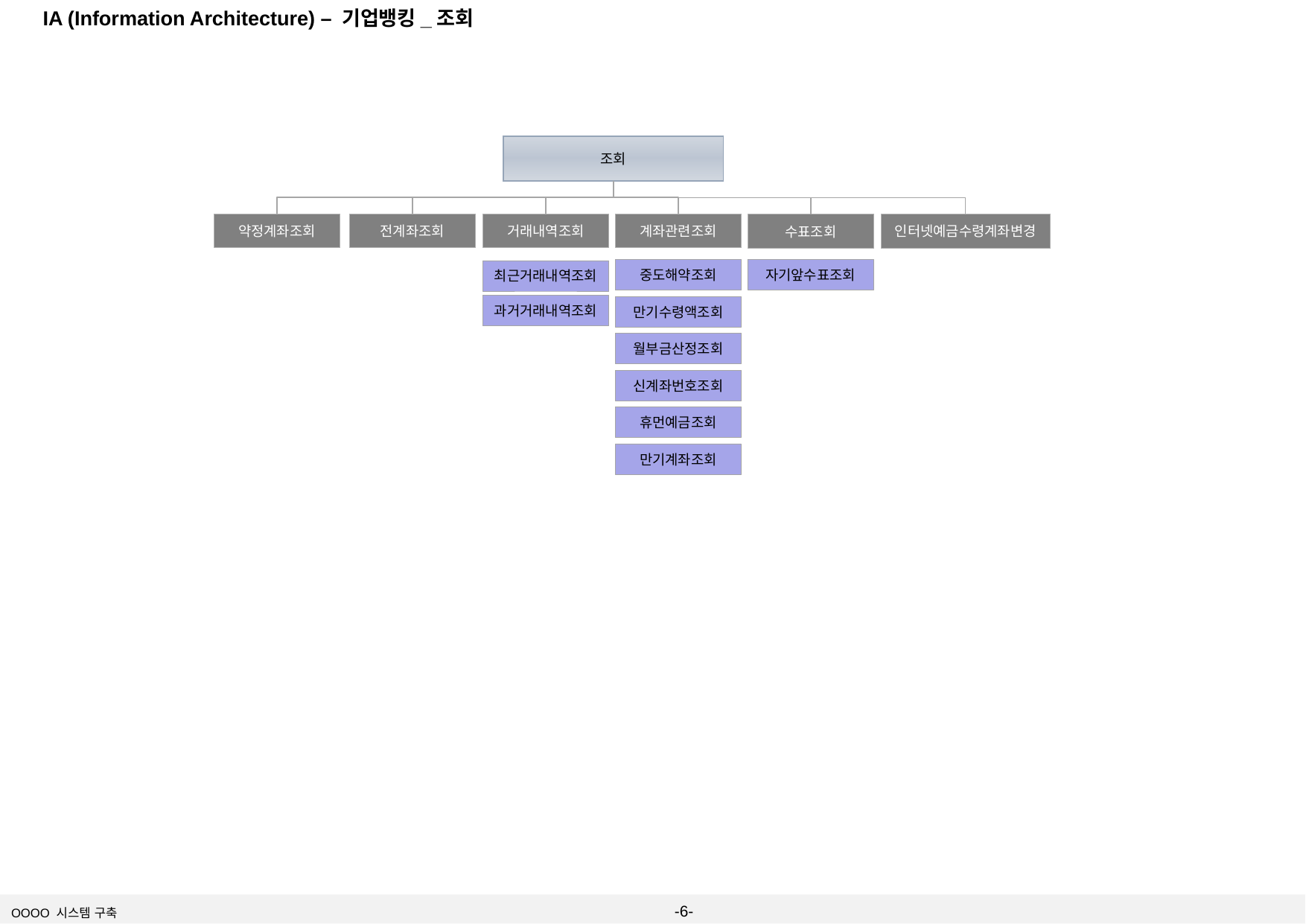

IA (Information Architecture) – 기업뱅킹_조회
조회
약정계좌조회
전계좌조회
거래내역조회
계좌관련조회
인터넷예금수령계좌변경
수표조회
자기앞수표조회
중도해약조회
최근거래내역조회
과거거래내역조회
만기수령액조회
월부금산정조회
신계좌번호조회
휴먼예금조회
만기계좌조회